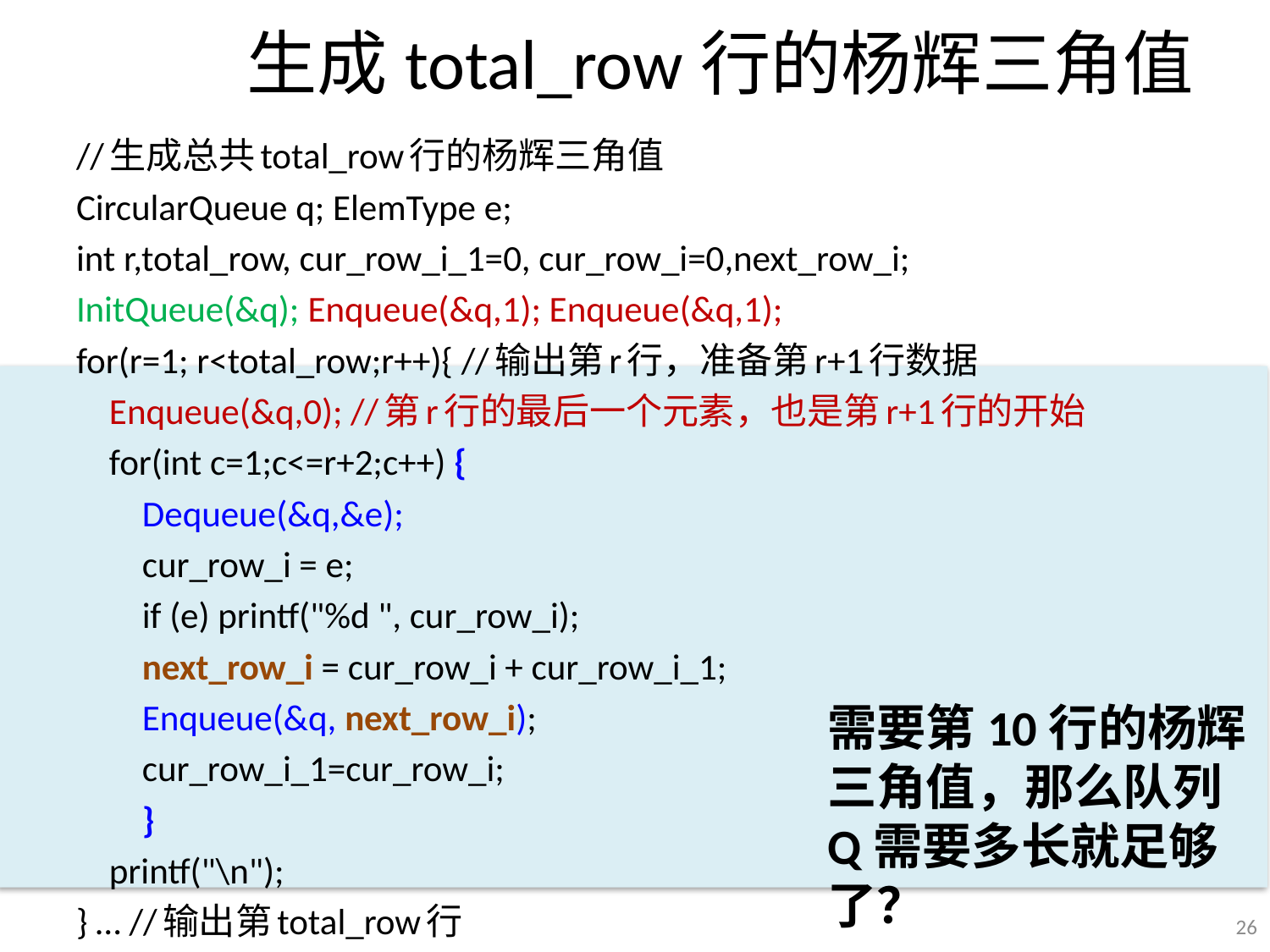

# 生成total_row行的杨辉三角值
//生成总共total_row行的杨辉三角值
CircularQueue q; ElemType e;
int r,total_row, cur_row_i_1=0, cur_row_i=0,next_row_i;
InitQueue(&q); Enqueue(&q,1); Enqueue(&q,1);
for(r=1; r<total_row;r++){ //输出第r行，准备第r+1行数据
    Enqueue(&q,0); //第r行的最后一个元素，也是第r+1行的开始
    for(int c=1;c<=r+2;c++) {
        Dequeue(&q,&e);
        cur_row_i = e;
        if (e) printf("%d ", cur_row_i);
        next_row_i = cur_row_i + cur_row_i_1;
        Enqueue(&q, next_row_i);
        cur_row_i_1=cur_row_i;
        }
    printf("\n");
} … //输出第total_row行

需要第10行的杨辉三角值，那么队列Q需要多长就足够了？
26